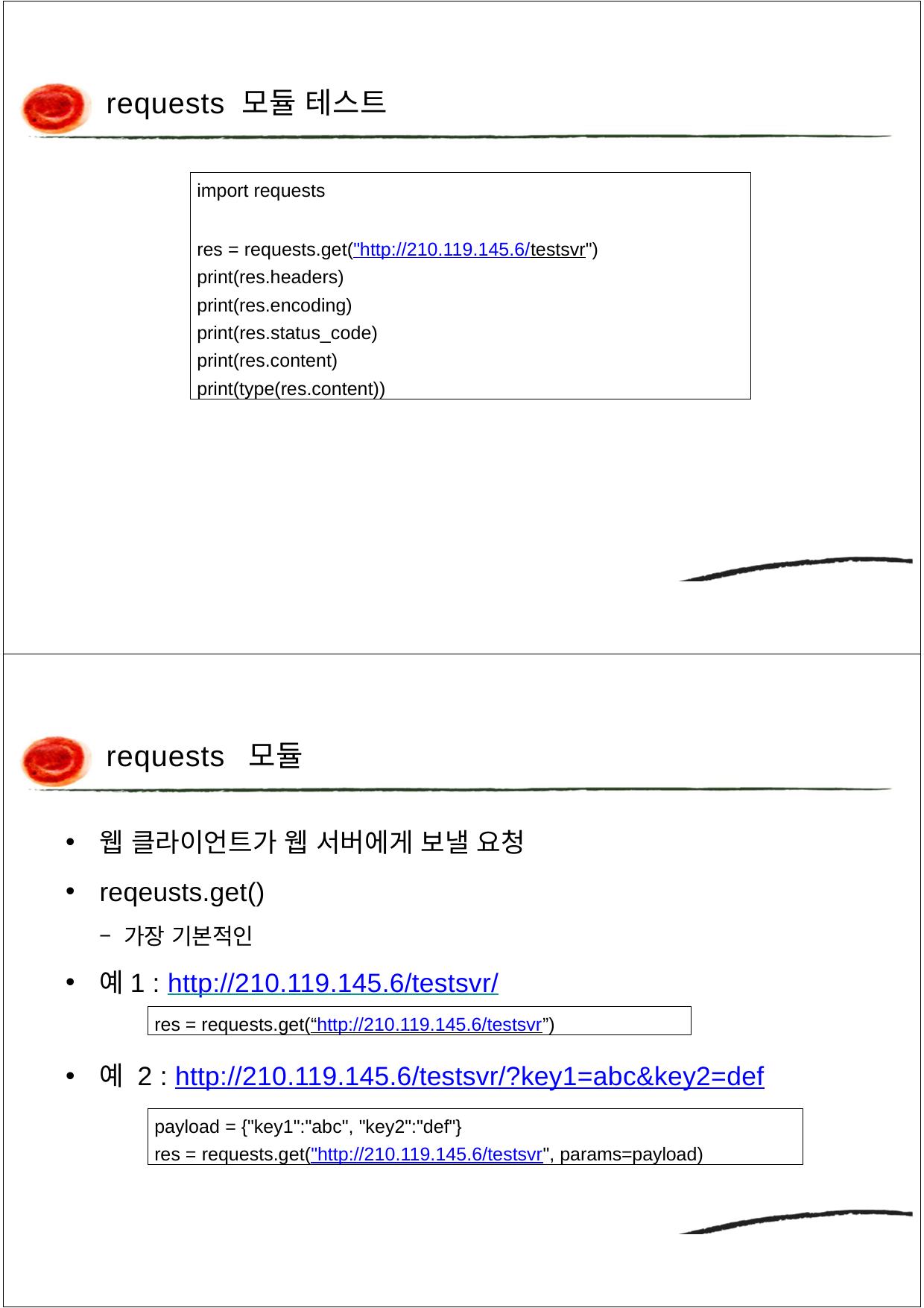

requests 모듈 테스트
import requests

res = requests.get("http://210.119.145.6/testsvr")
print(res.headers)
print(res.encoding)
print(res.status_code)
print(res.content)
print(type(res.content))

requests 모듈

웹 클라이언트가 웹 서버에게 보낼 요청
reqeusts.get()
– 가장 기본적인
예1 : http://210.119.145.6/testsvr/
res = requests.get(“http://210.119.145.6/testsvr”)
예 2 : http://210.119.145.6/testsvr/?key1=abc&key2=def
payload = {"key1":"abc", "key2":"def"}
res = requests.get("http://210.119.145.6/testsvr", params=payload)